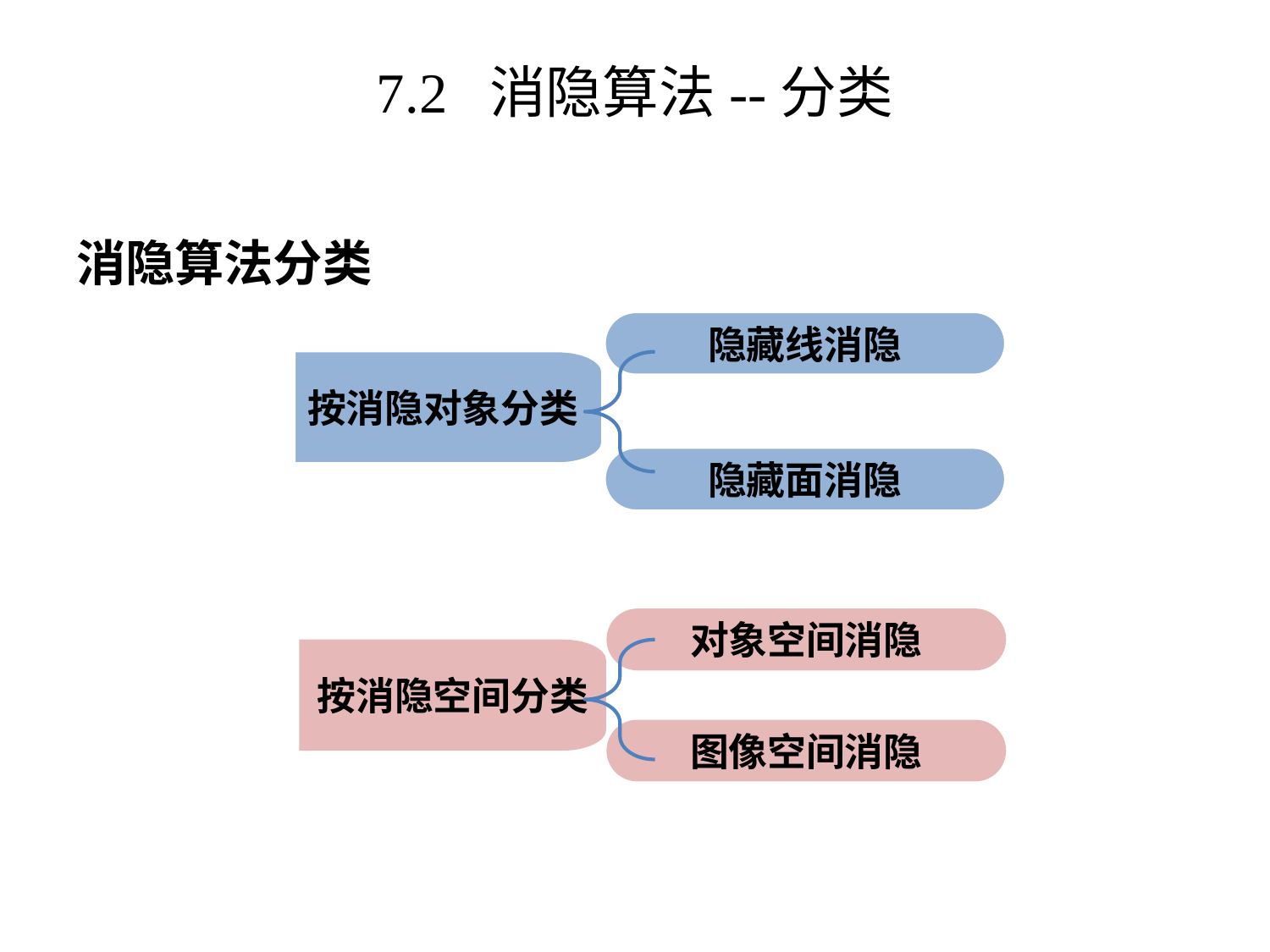

7.2  消隐算法--分类
消隐算法分类

隐藏线消隐
按消隐对象分类
隐藏面消隐
对象空间消隐
按消隐空间分类
图像空间消隐